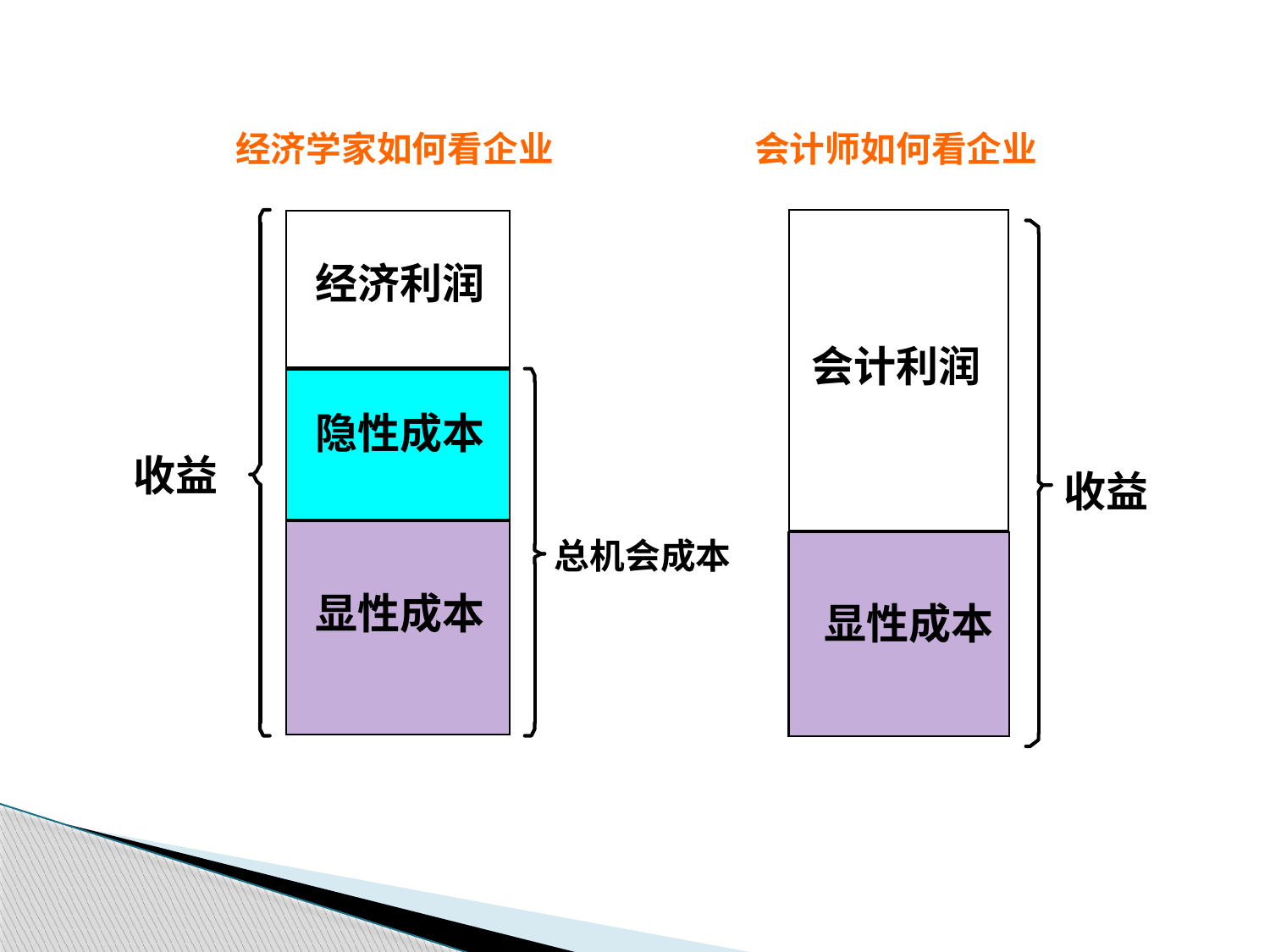

经济学家如何看企业

经济利润

隐性成本

总机会成本

显性成本

     收益
会计师如何看企业

收益

会计利润

显性成本